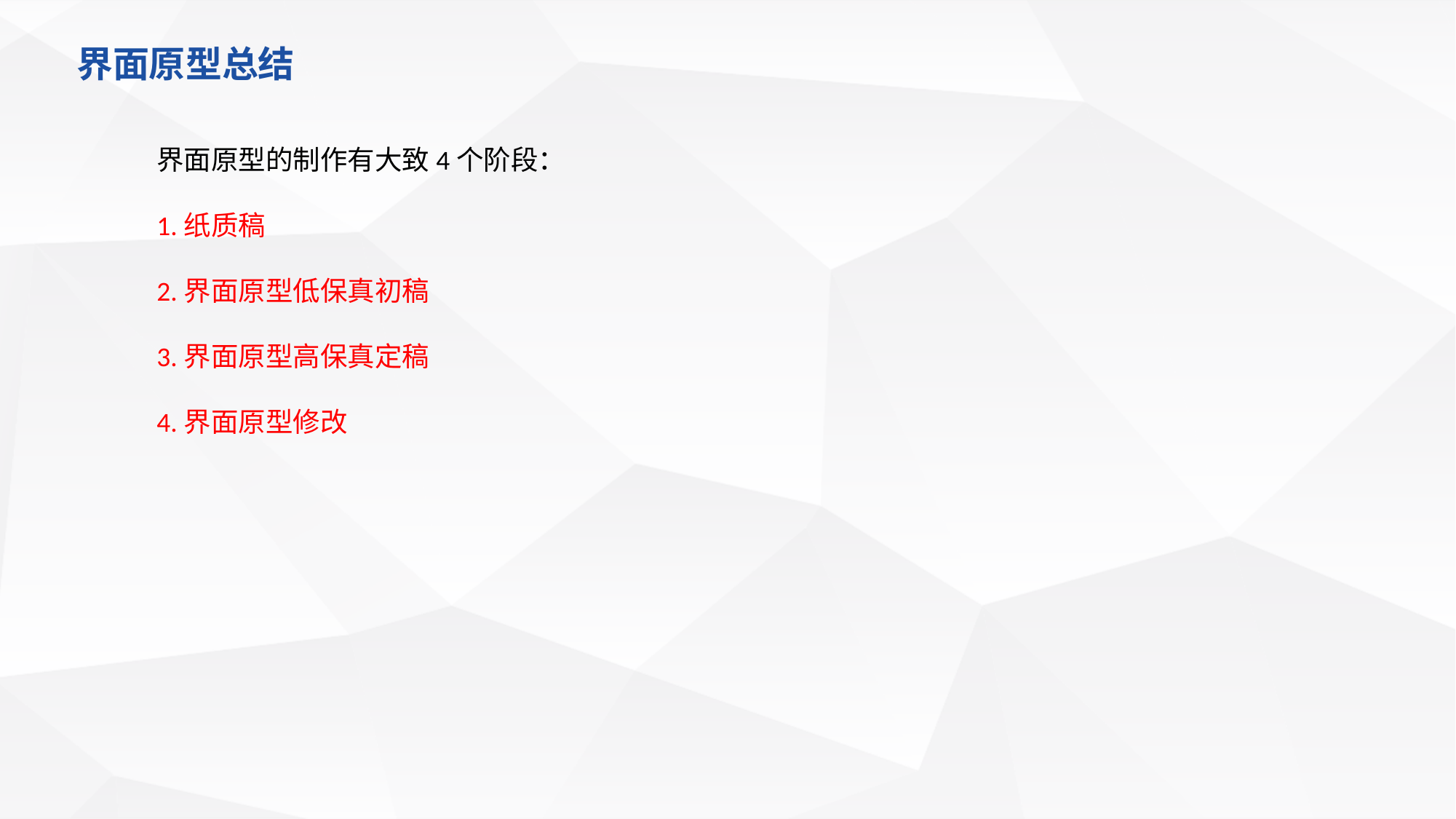

界面原型总结
界面原型的制作有大致4个阶段：

1.纸质稿

2.界面原型低保真初稿

3.界面原型高保真定稿

4.界面原型修改